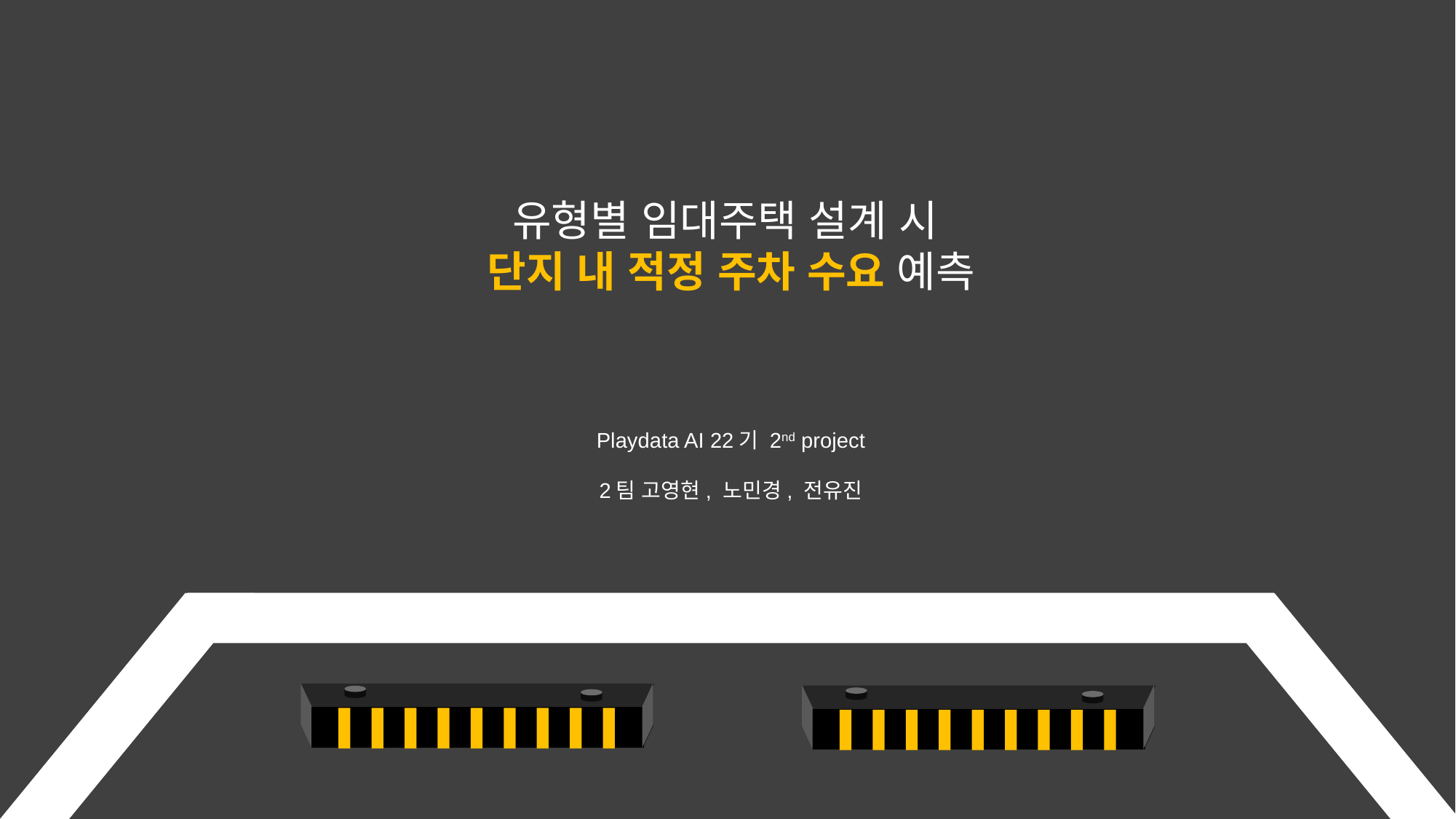

유형별 임대주택 설계 시
단지 내 적정 주차 수요 예측

Playdata AI 22기 2nd project

2팀 고영현, 노민경, 전유진